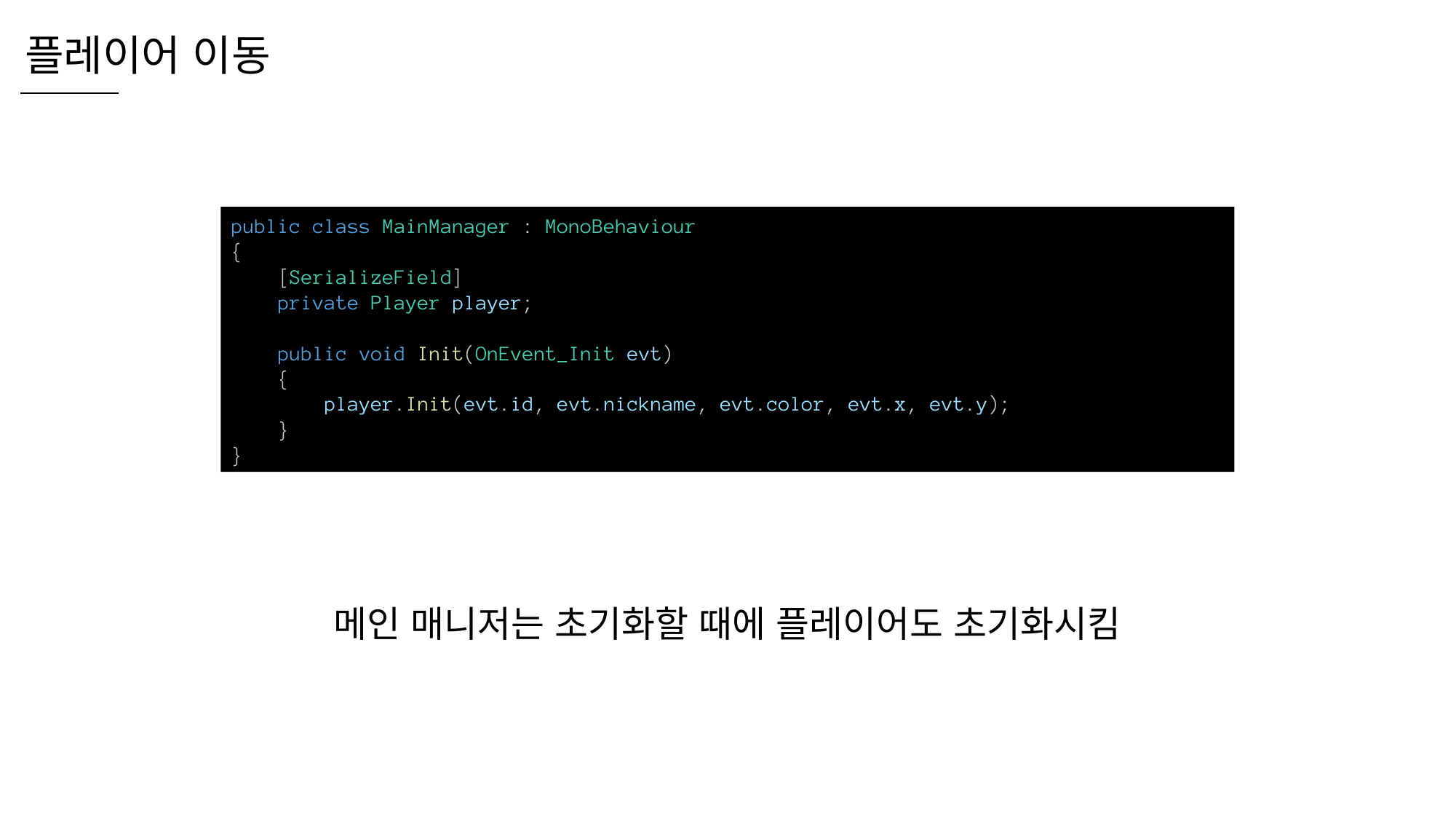

플레이어 이동
public class MainManager : MonoBehaviour
{
    [SerializeField]
    private Player player;
    public void Init(OnEvent_Init evt)
    {
        player.Init(evt.id, evt.nickname, evt.color, evt.x, evt.y);
    }
}
메인 매니저는 초기화할 때에 플레이어도 초기화시킴